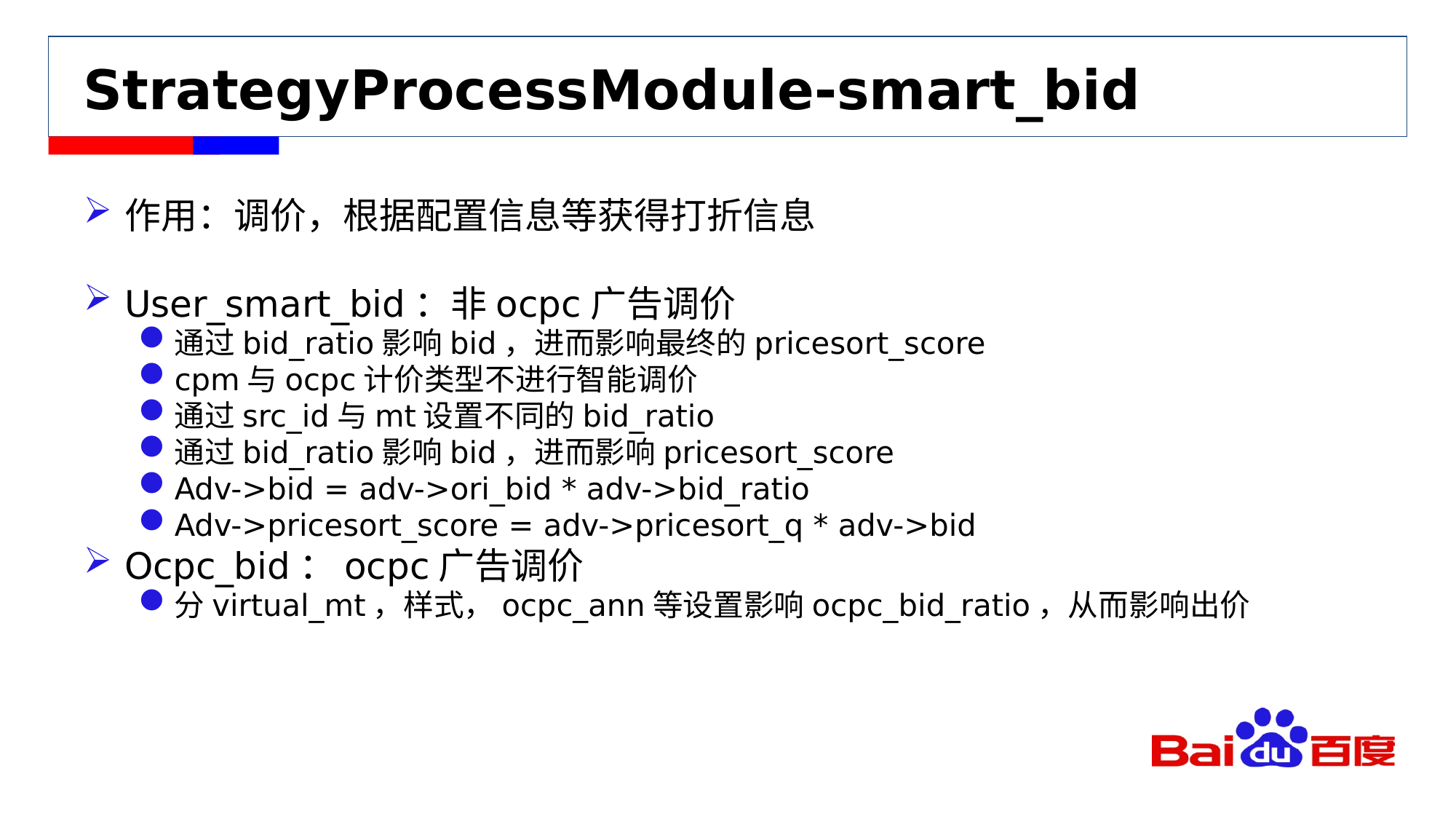

# StrategyProcessModule-smart_bid
作用：调价，根据配置信息等获得打折信息

User_smart_bid：非ocpc广告调价
通过bid_ratio影响bid，进而影响最终的pricesort_score
cpm与ocpc计价类型不进行智能调价
通过src_id与mt设置不同的bid_ratio
通过bid_ratio影响bid，进而影响pricesort_score
Adv->bid = adv->ori_bid * adv->bid_ratio
Adv->pricesort_score = adv->pricesort_q * adv->bid
Ocpc_bid：ocpc广告调价
分virtual_mt，样式，ocpc_ann等设置影响ocpc_bid_ratio，从而影响出价